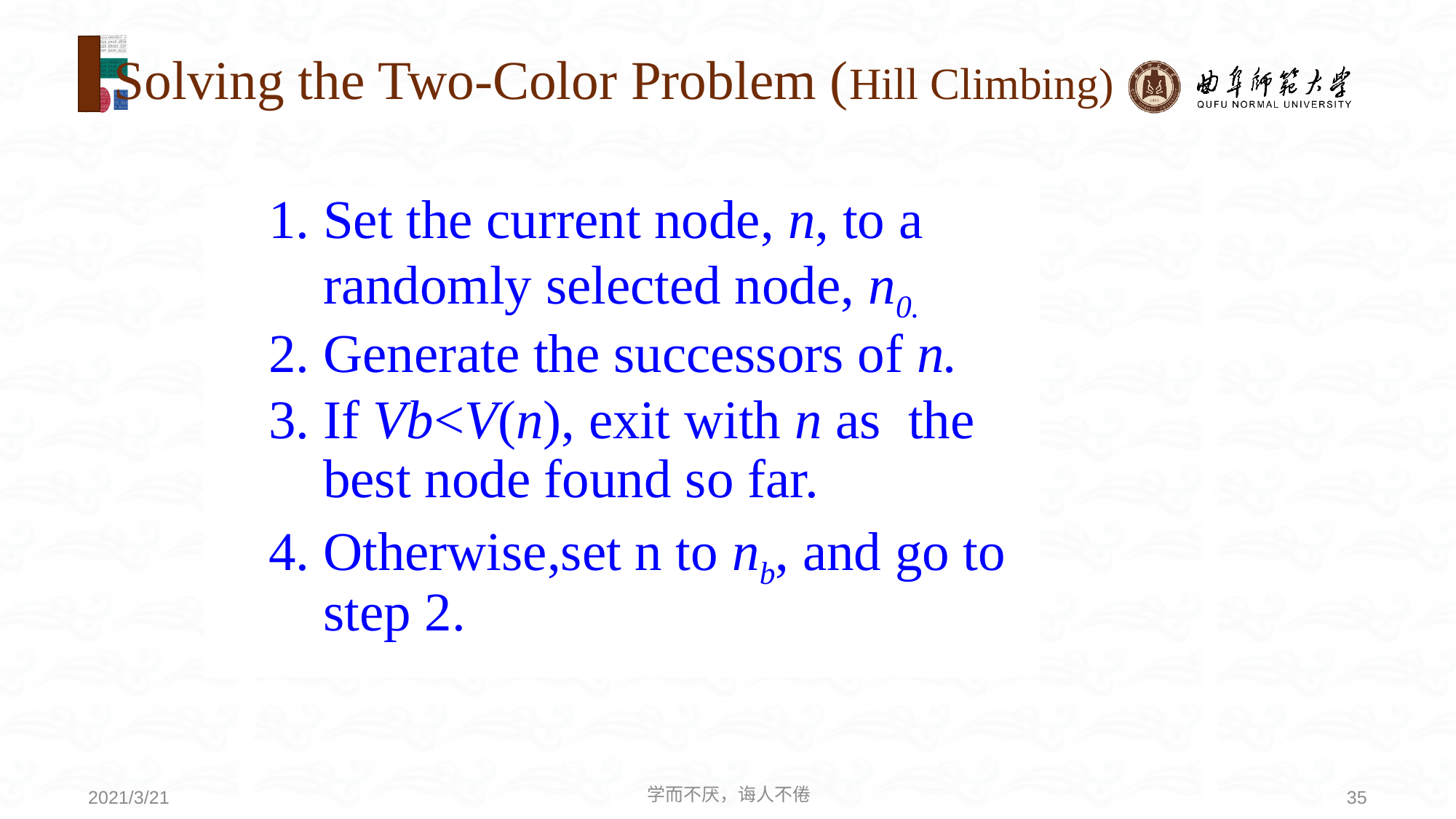

# Solving the Two-Color Problem (Hill Climbing)
1. Set the current node, n, to a randomly selected node, n0.
2. Generate the successors of n.
3. If Vb<V(n), exit with n as  the best node found so far.
4. Otherwise,set n to nb, and go to step 2.
学而不厌，诲人不倦
35
2021/3/21